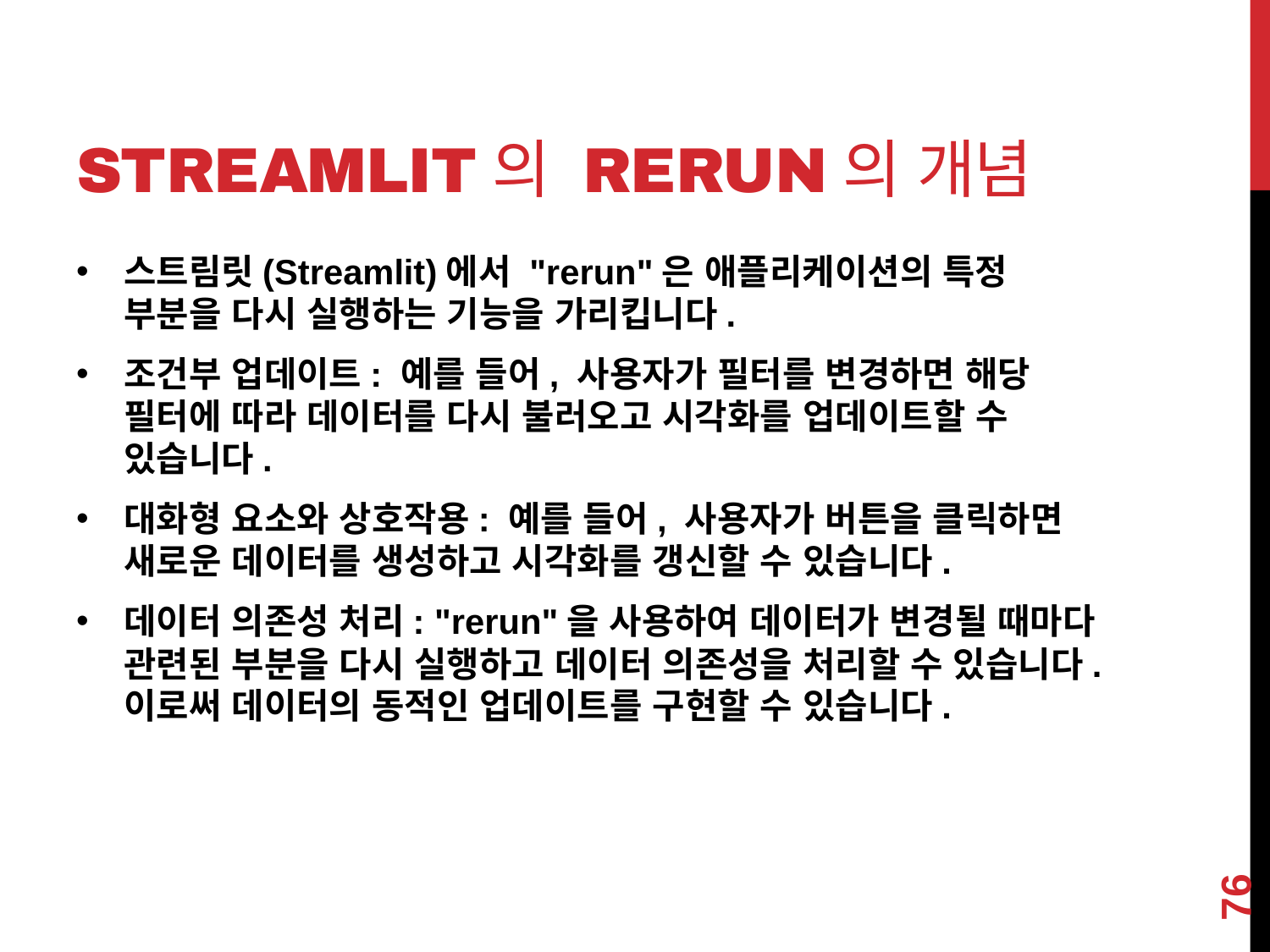

# STREAMLIT의 RERUN의 개념
스트림릿(Streamlit)에서 "rerun"은 애플리케이션의 특정 부분을 다시 실행하는 기능을 가리킵니다.
조건부 업데이트: 예를 들어, 사용자가 필터를 변경하면 해당 필터에 따라 데이터를 다시 불러오고 시각화를 업데이트할 수 있습니다.
대화형 요소와 상호작용: 예를 들어, 사용자가 버튼을 클릭하면 새로운 데이터를 생성하고 시각화를 갱신할 수 있습니다.
데이터 의존성 처리: "rerun"을 사용하여 데이터가 변경될 때마다 관련된 부분을 다시 실행하고 데이터 의존성을 처리할 수 있습니다. 이로써 데이터의 동적인 업데이트를 구현할 수 있습니다.
76